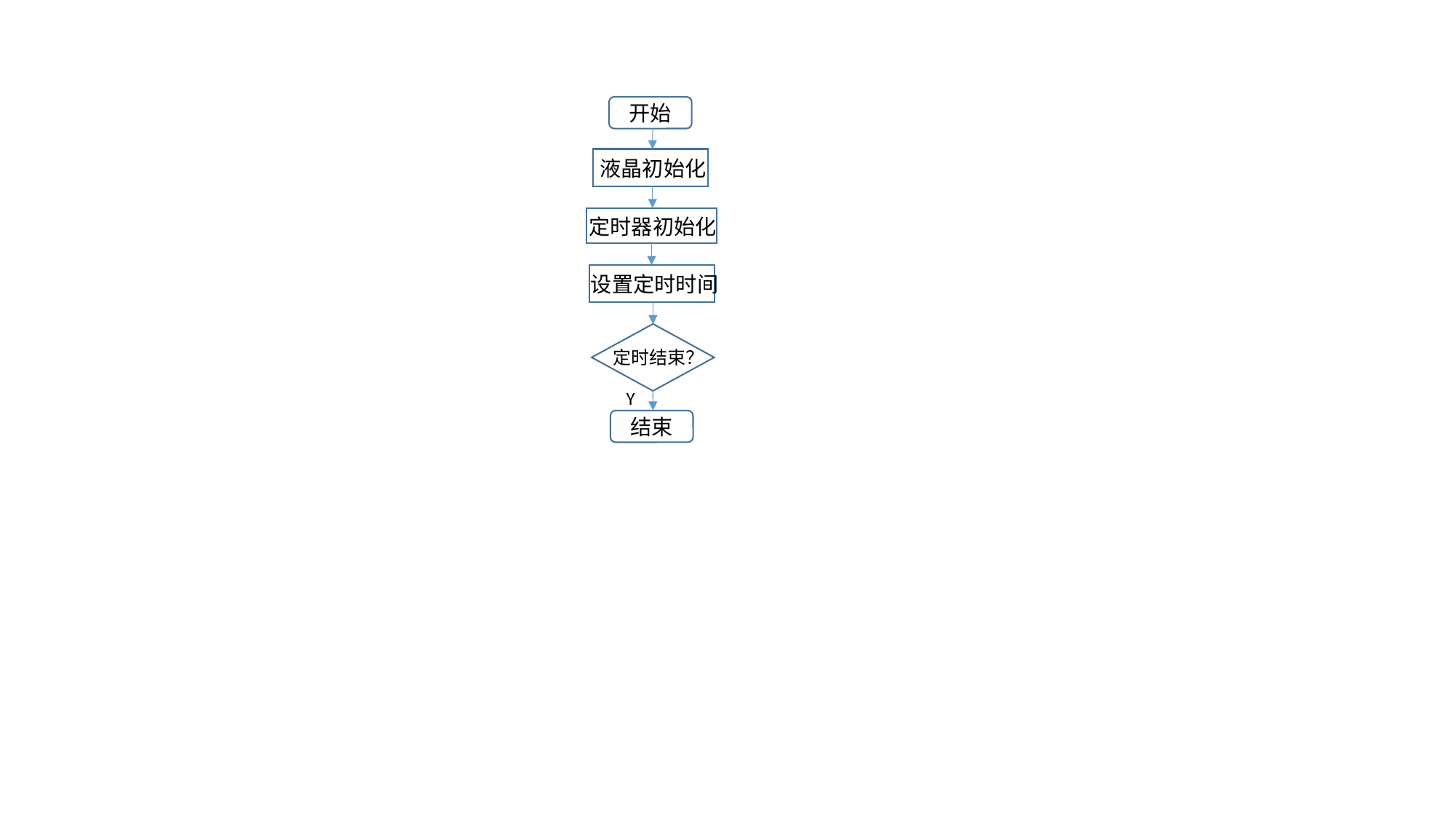

开始

液晶初始化
定时器初始化

设置定时时间

定时结束？
Y
结束